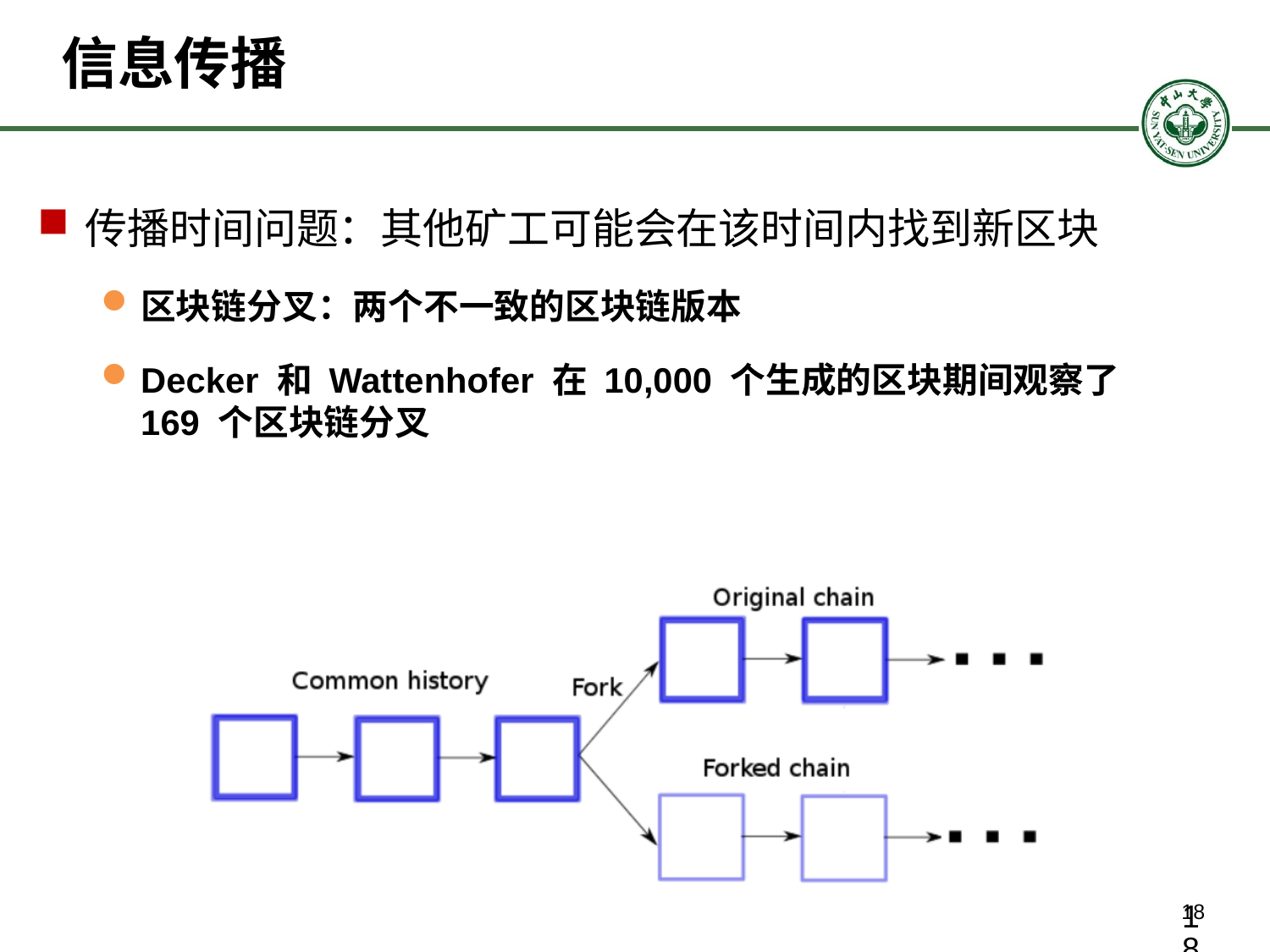

# 信息传播
传播时间问题：其他矿工可能会在该时间内找到新区块
区块链分叉：两个不一致的区块链版本
Decker 和 Wattenhofer 在 10,000 个生成的区块期间观察了 169 个区块链分叉

18